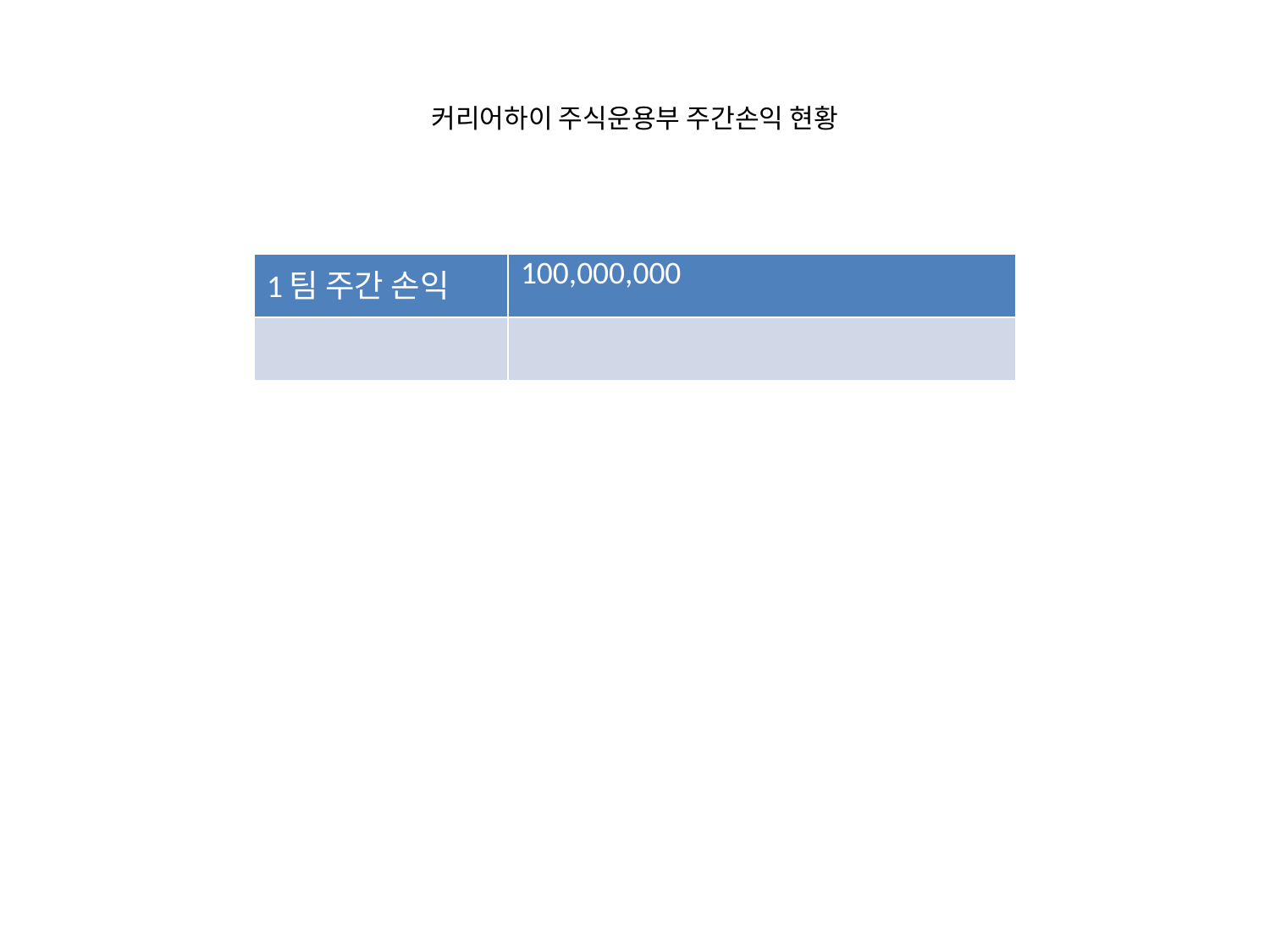

# 커리어하이 주식운용부 주간손익 현황
| 1팀 주간 손익 | 100,000,000 |
| --- | --- |
|  |  |